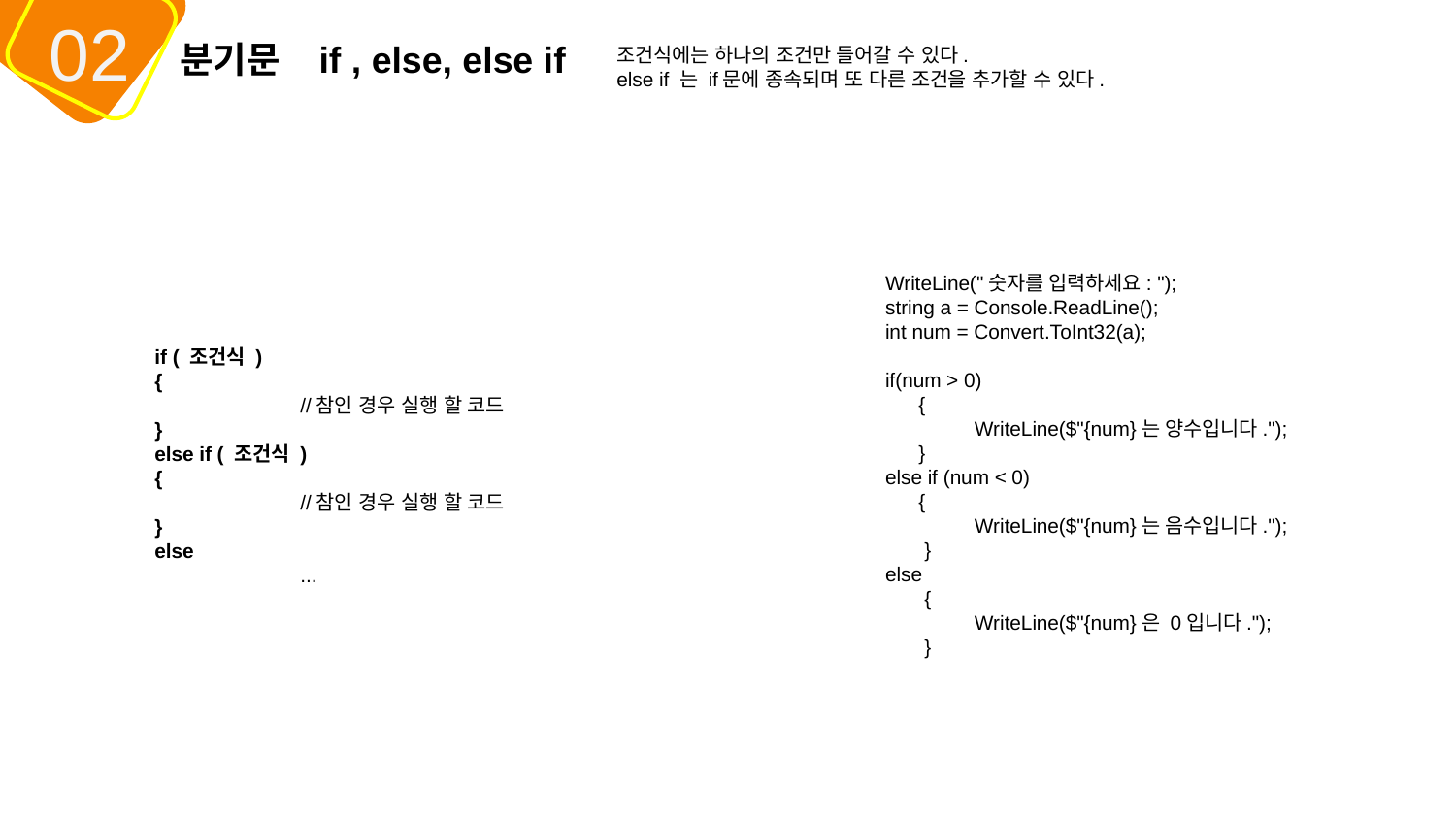

02
분기문
if , else, else if
조건식에는 하나의 조건만 들어갈 수 있다.
else if 는 if문에 종속되며 또 다른 조건을 추가할 수 있다.
WriteLine("숫자를 입력하세요: ");
string a = Console.ReadLine();
int num = Convert.ToInt32(a);

if(num > 0)
      {
                WriteLine($"{num}는 양수입니다.");
      }
else if (num < 0)
      {
                WriteLine($"{num}는 음수입니다.");
       }
else
       {
                WriteLine($"{num}은 0입니다.");
       }
if ( 조건식 )
{
	//참인 경우 실행 할 코드
}
else if ( 조건식 )
{
	//참인 경우 실행 할 코드
}
else
	...